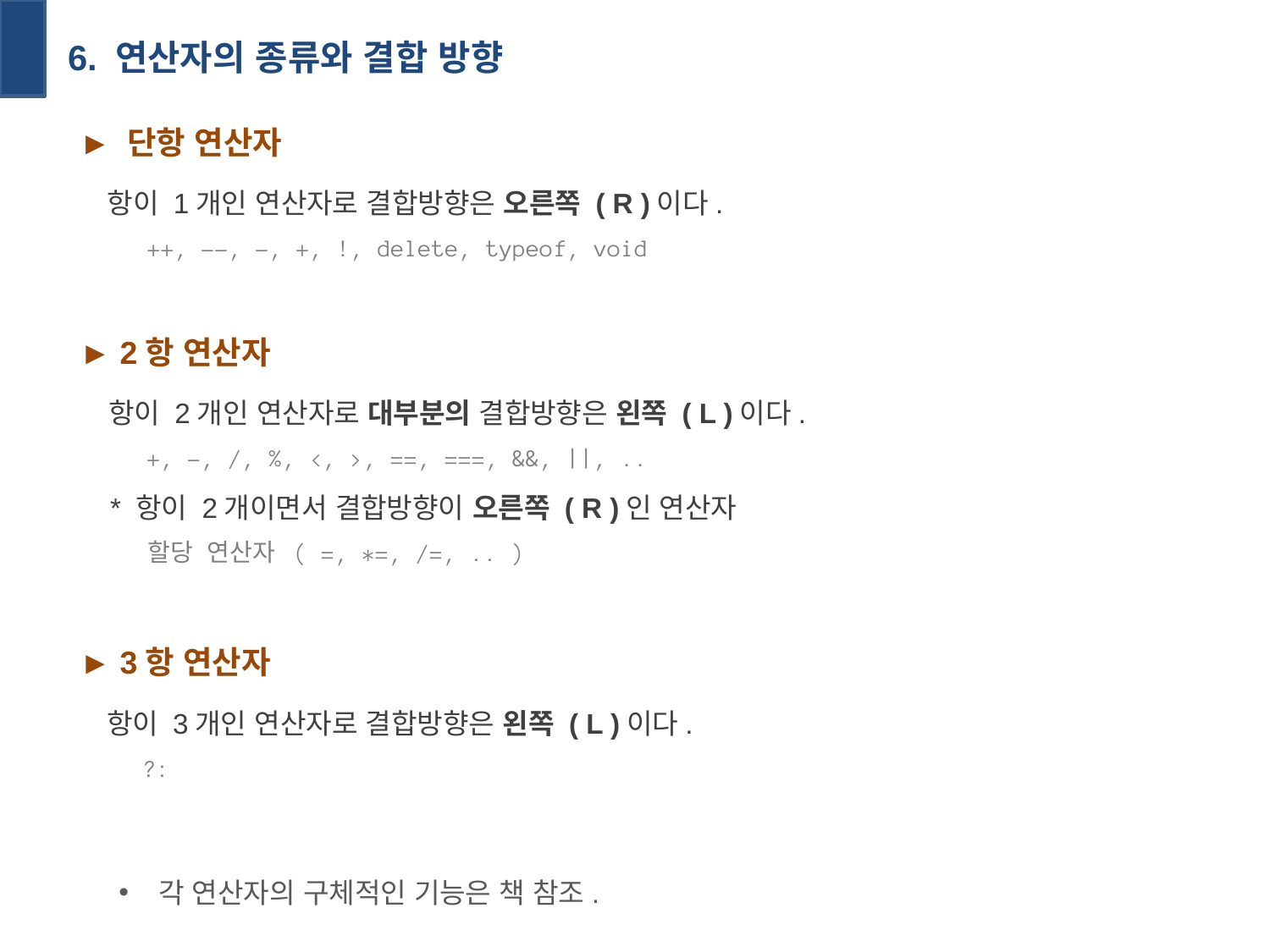

ㅊ
# 6. 연산자의 종류와 결합 방향
► 단항 연산자
항이 1개인 연산자로 결합방향은 오른쪽 ( R )이다.
++, --, -, +, !, delete, typeof, void
► 2항 연산자
항이 2개인 연산자로 대부분의 결합방향은 왼쪽 ( L )이다.
+, -, /, %, <, >, ==, ===, &&, ||, ..
* 항이 2개이면서 결합방향이 오른쪽 ( R )인 연산자
할당 연산자 ( =, *=, /=, .. )
► 3항 연산자
항이 3개인 연산자로 결합방향은 왼쪽 ( L )이다.
?:
각 연산자의 구체적인 기능은 책 참조.